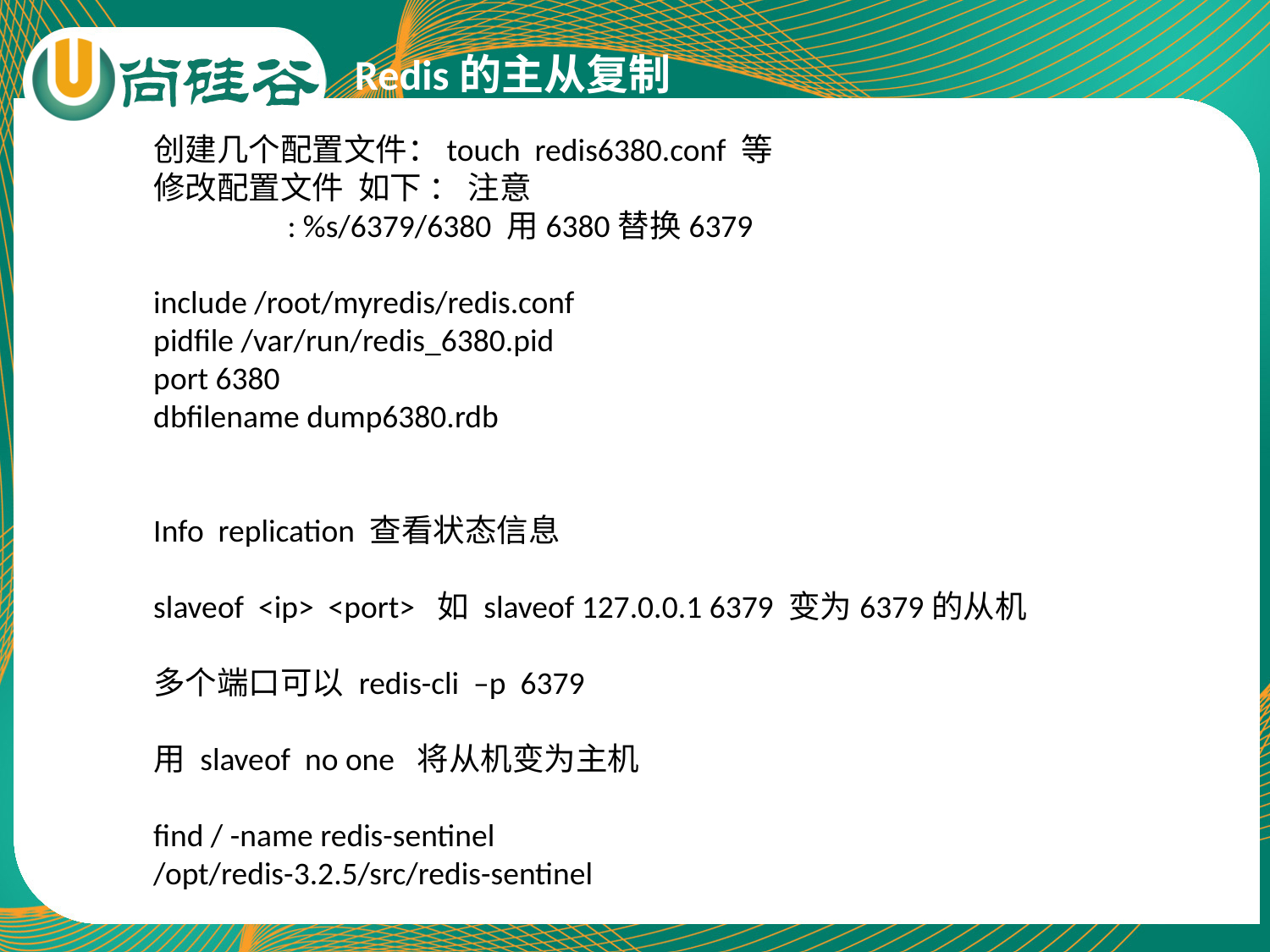

Redis的主从复制
创建几个配置文件：touch  redis6380.conf 等
修改配置文件  如下 ： 注意
	 : %s/6379/6380 用6380替换6379

include /root/myredis/redis.conf
pidfile /var/run/redis_6380.pid
port 6380
dbfilename dump6380.rdb

Info  replication 查看状态信息

slaveof  <ip>  <port>  如 slaveof 127.0.0.1 6379 变为6379的从机

多个端口可以 redis-cli  –p  6379

用 slaveof  no one  将从机变为主机

find / -name redis-sentinel
/opt/redis-3.2.5/src/redis-sentinel